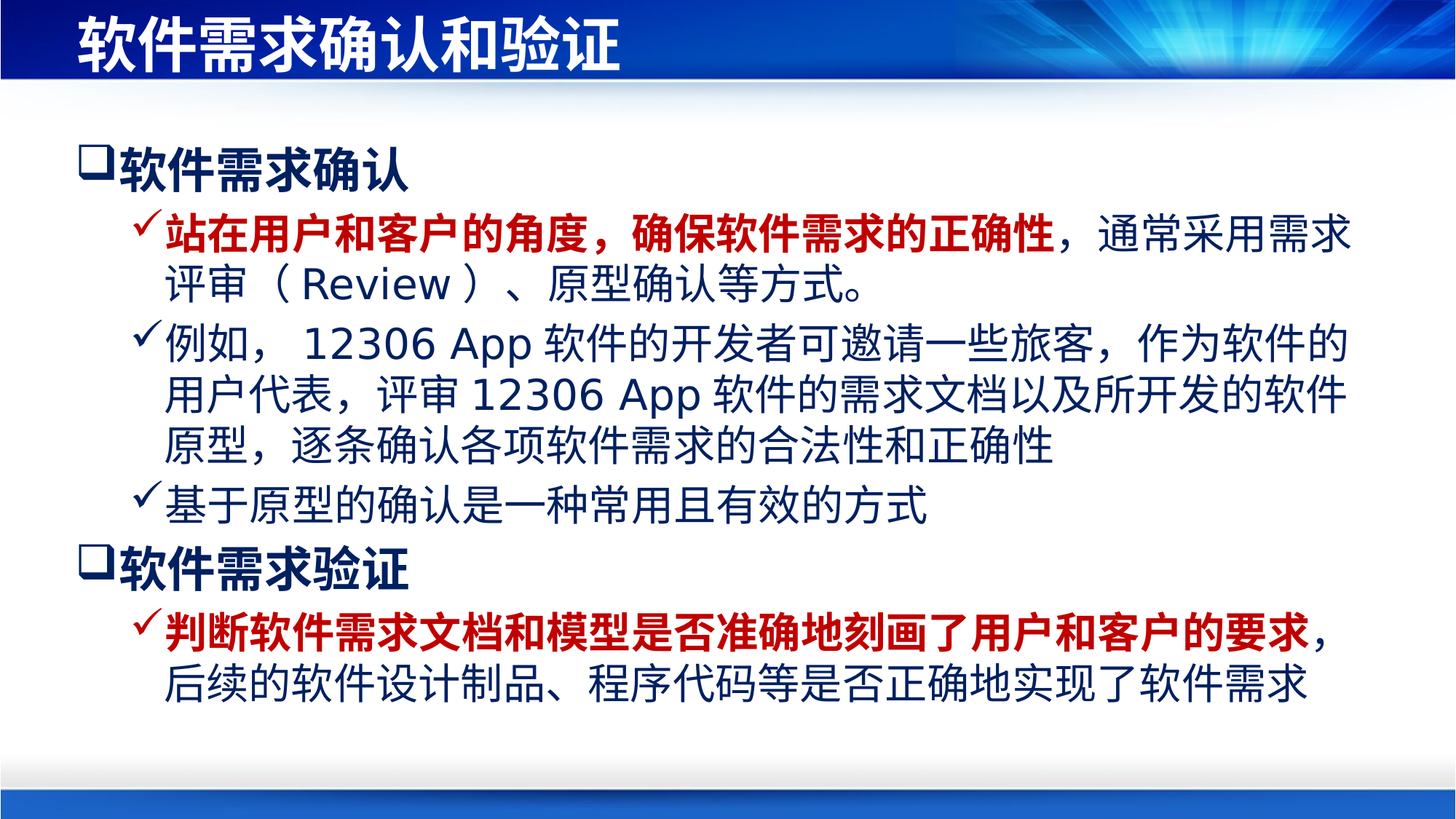

# 软件需求确认和验证
软件需求确认
站在用户和客户的角度，确保软件需求的正确性，通常采用需求评审（Review）、原型确认等方式。
例如，12306 App软件的开发者可邀请一些旅客，作为软件的用户代表，评审12306 App软件的需求文档以及所开发的软件原型，逐条确认各项软件需求的合法性和正确性
基于原型的确认是一种常用且有效的方式
软件需求验证
判断软件需求文档和模型是否准确地刻画了用户和客户的要求，后续的软件设计制品、程序代码等是否正确地实现了软件需求